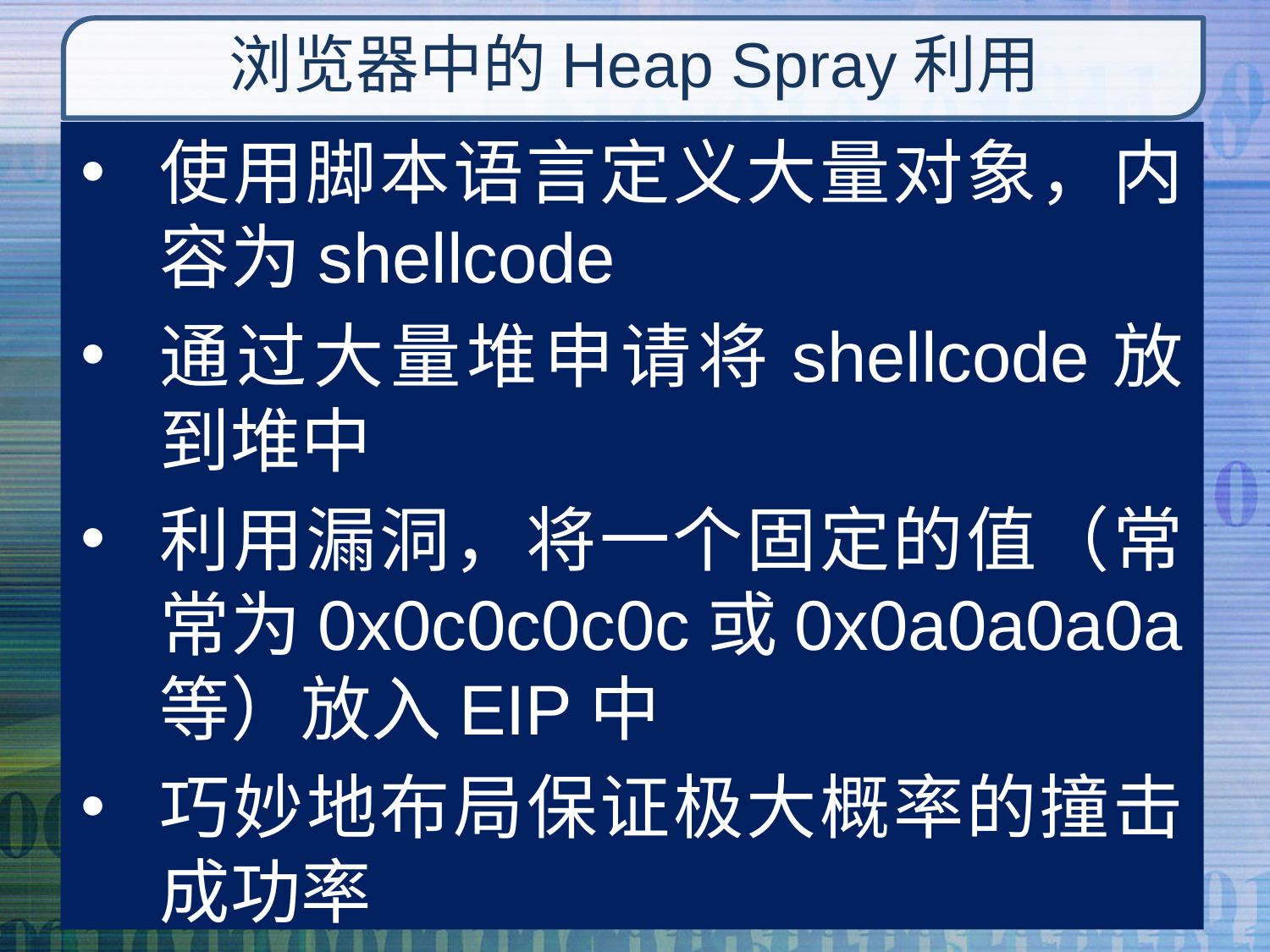

# 浏览器中的Heap Spray利用
使用脚本语言定义大量对象，内容为shellcode
通过大量堆申请将shellcode放到堆中
利用漏洞，将一个固定的值（常常为0x0c0c0c0c或0x0a0a0a0a等）放入EIP中
巧妙地布局保证极大概率的撞击成功率